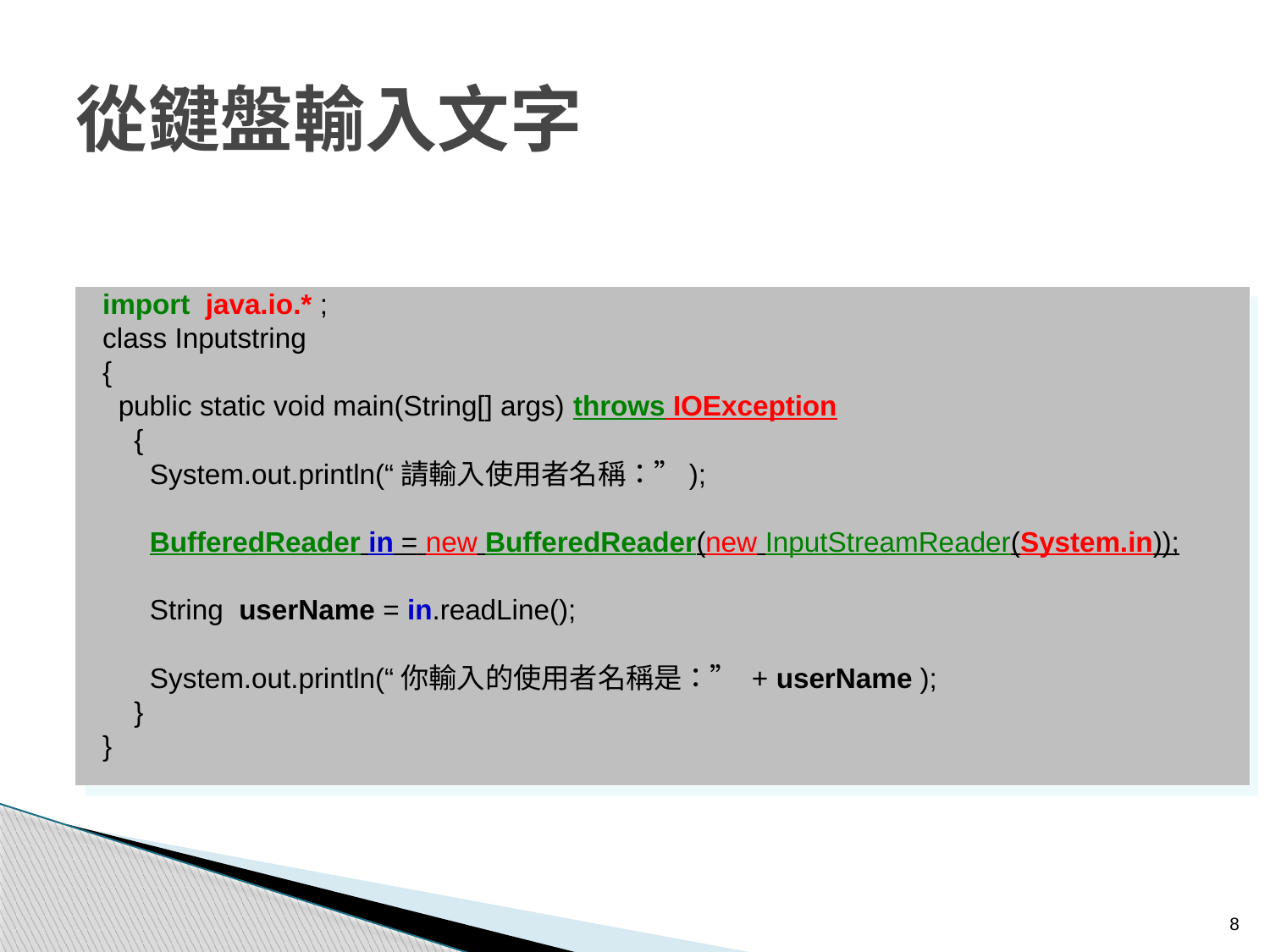

# 從鍵盤輸入文字
import  java.io.* ;
class Inputstring
{
  public static void main(String[] args) throws IOException
    {
      System.out.println(“請輸入使用者名稱：”);

      BufferedReader in = new BufferedReader(new InputStreamReader(System.in));

      String  userName = in.readLine();

      System.out.println(“你輸入的使用者名稱是：” + userName );
    }
}
8